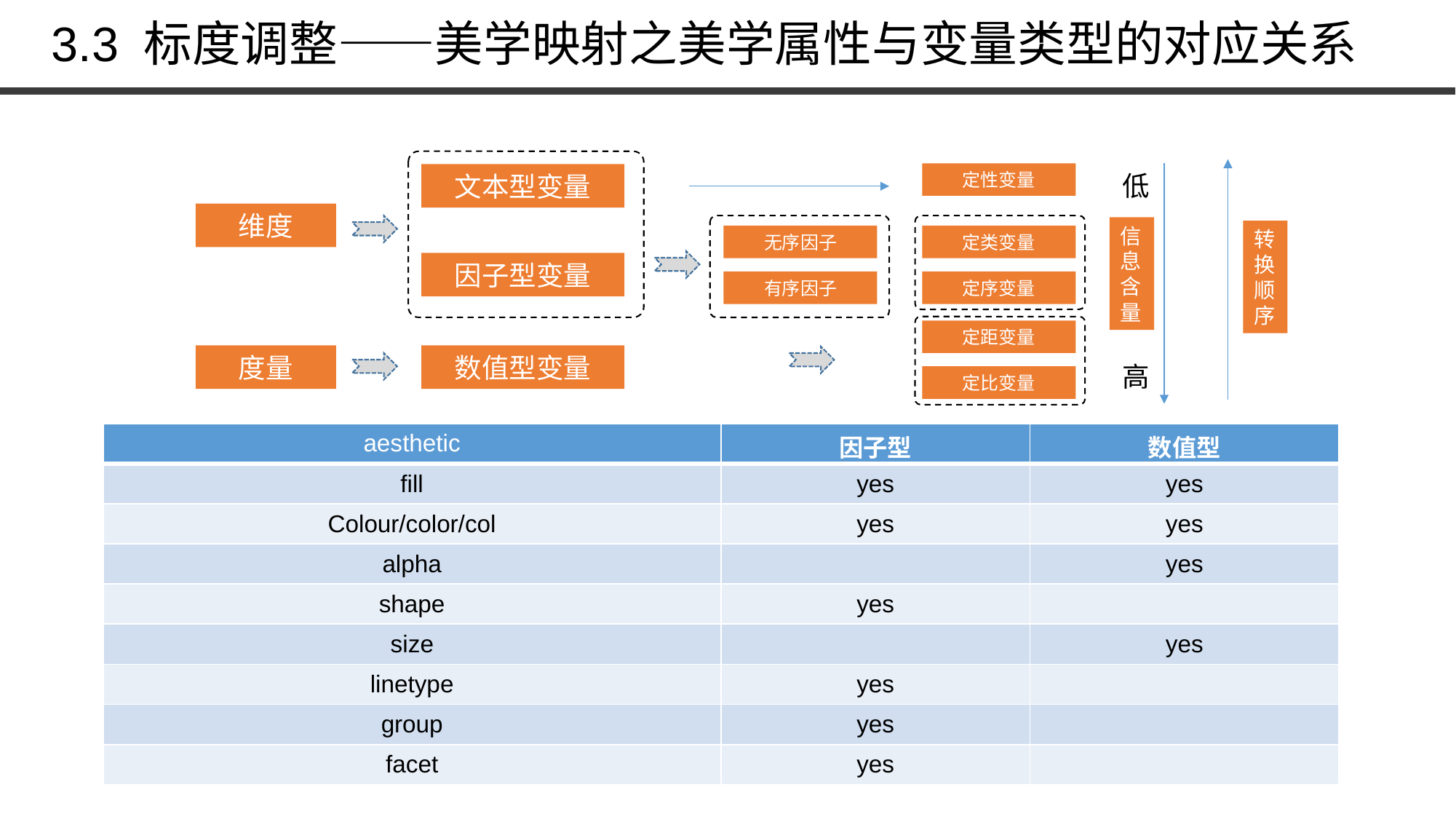

3.3 标度调整——美学映射之美学属性与变量类型的对应关系

定性变量
低
文本型变量
维度

信息含量
转换顺序
无序因子
定类变量

因子型变量
有序因子
定序变量

定距变量
度量
数值型变量

高
定比变量
| aesthetic | 因子型 | 数值型 |
| --- | --- | --- |
| fill | yes | yes |
| Colour/color/col | yes | yes |
| alpha |  | yes |
| shape | yes |  |
| size |  | yes |
| linetype | yes |  |
| group | yes |  |
| facet | yes |  |